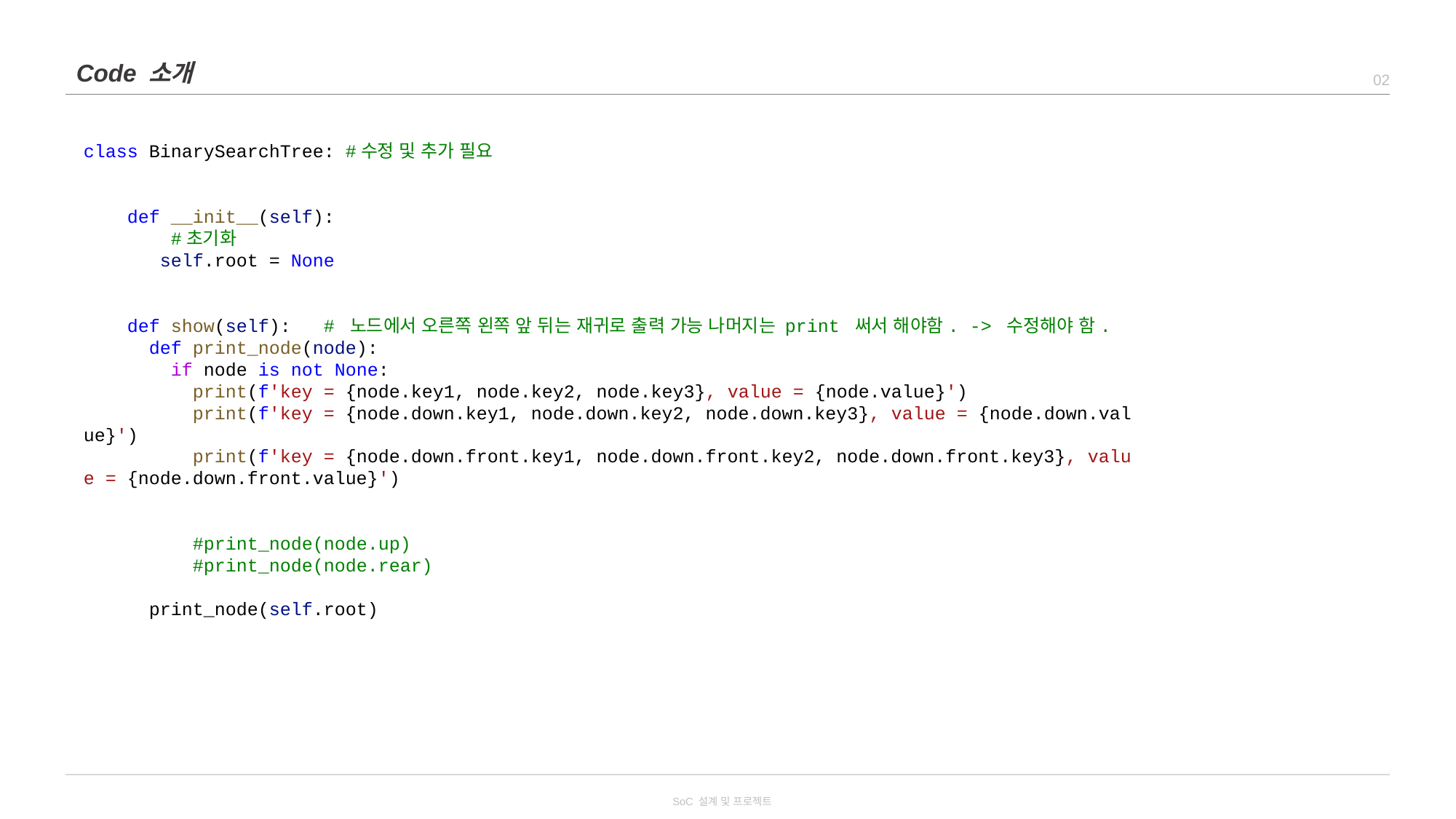

| Code 소개 | 02 |
| --- | --- |

class BinarySearchTree: #수정 및 추가 필요
    def __init__(self):
        #초기화
       self.root = None

    def show(self):   # 노드에서 오른쪽 왼쪽 앞 뒤는 재귀로 출력 가능 나머지는 print 써서 해야함. -> 수정해야 함.
      def print_node(node):
        if node is not None:
          print(f'key = {node.key1, node.key2, node.key3}, value = {node.value}')
          print(f'key = {node.down.key1, node.down.key2, node.down.key3}, value = {node.down.value}')
          print(f'key = {node.down.front.key1, node.down.front.key2, node.down.front.key3}, value = {node.down.front.value}')

          #print_node(node.up)
          #print_node(node.rear)
      print_node(self.root)

| SoC 설계 및 프로젝트 |
| --- |